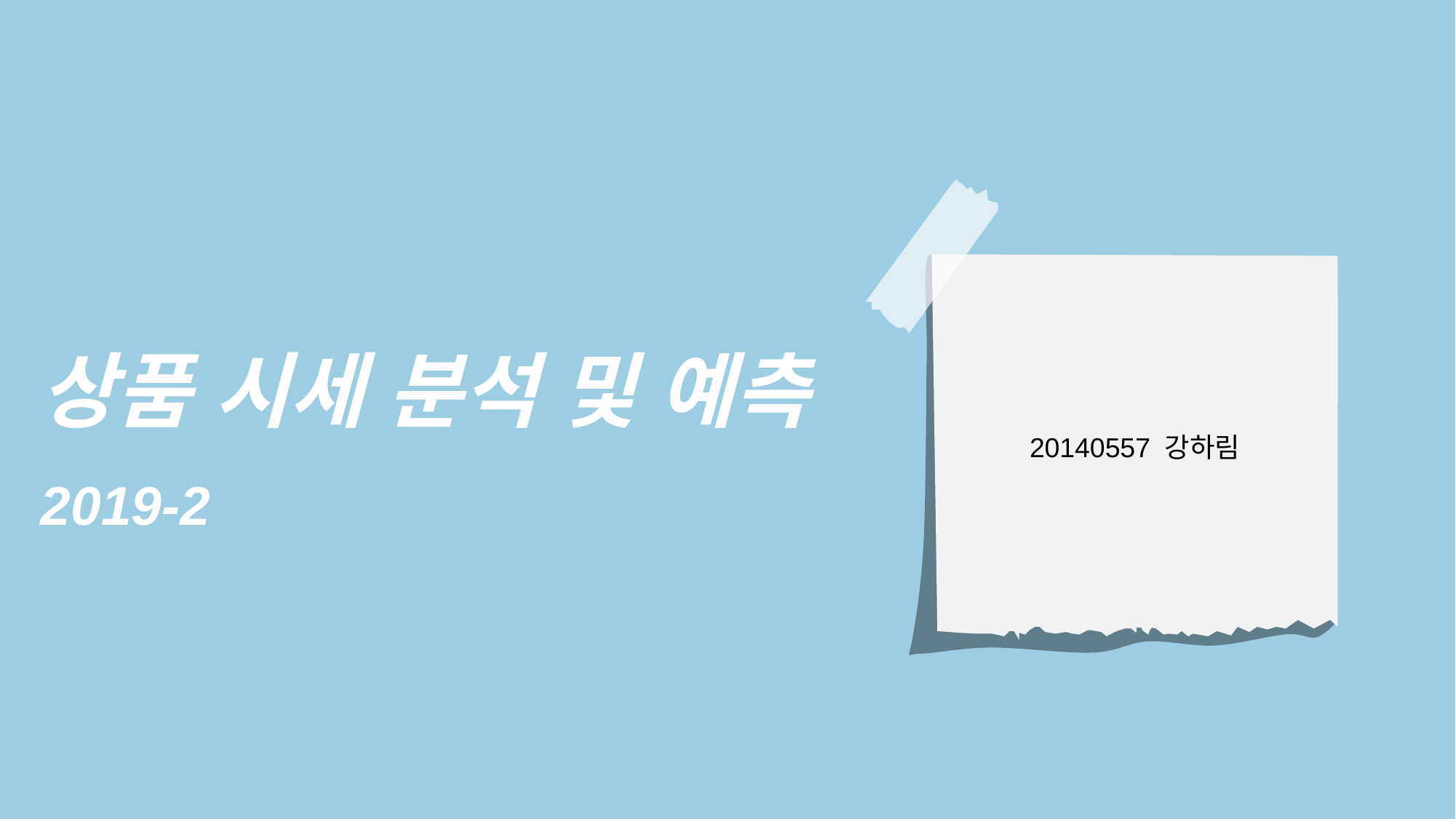

20140557 강하림
상품 시세 분석 및 예측
2019-2